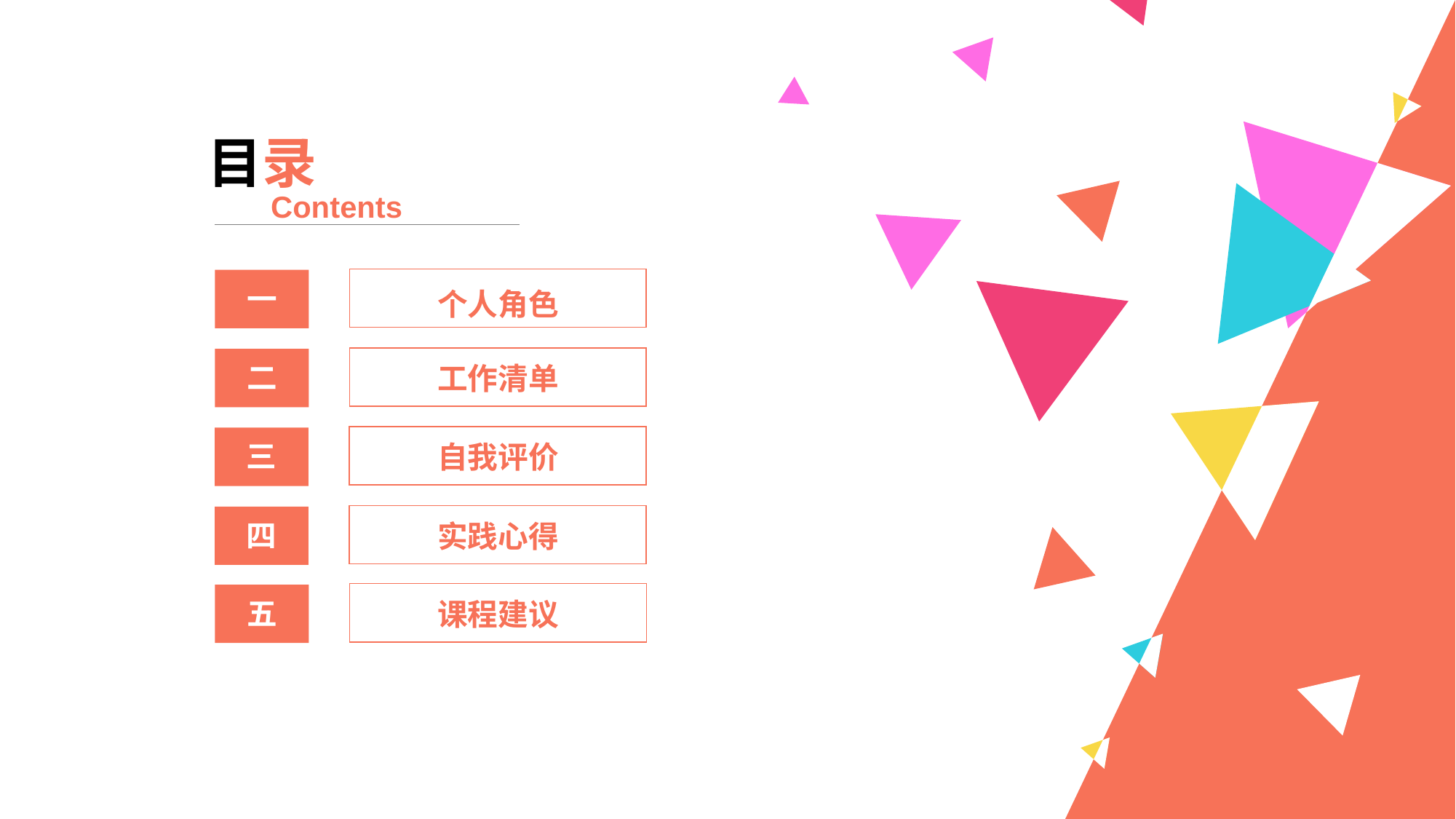

目录
Contents

一
个人角色

二
工作清单

三
自我评价

四
实践心得

五
课程建议